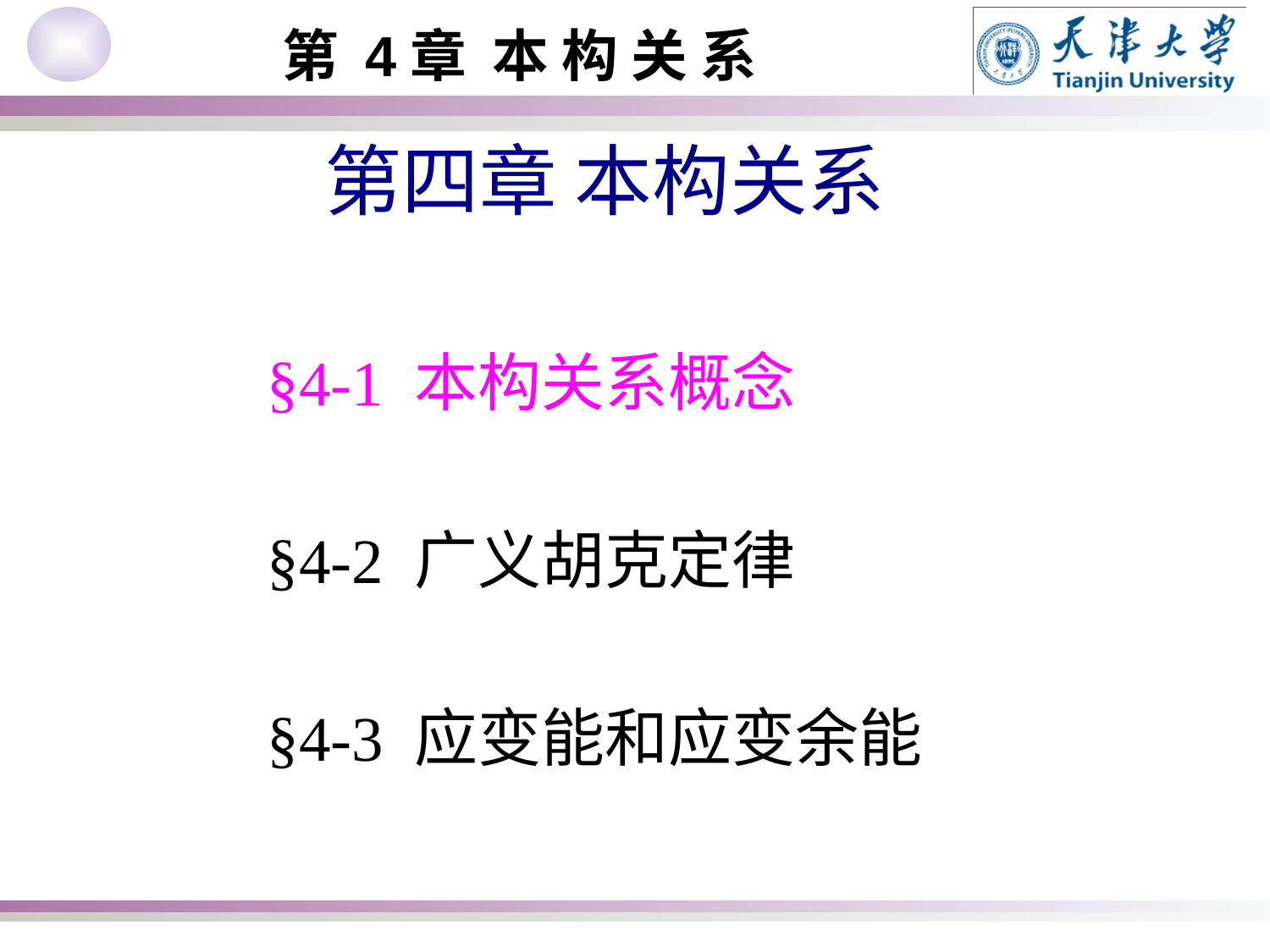

第四章 本构关系

§4-1 本构关系概念

§4-2 广义胡克定律

§4-3 应变能和应变余能